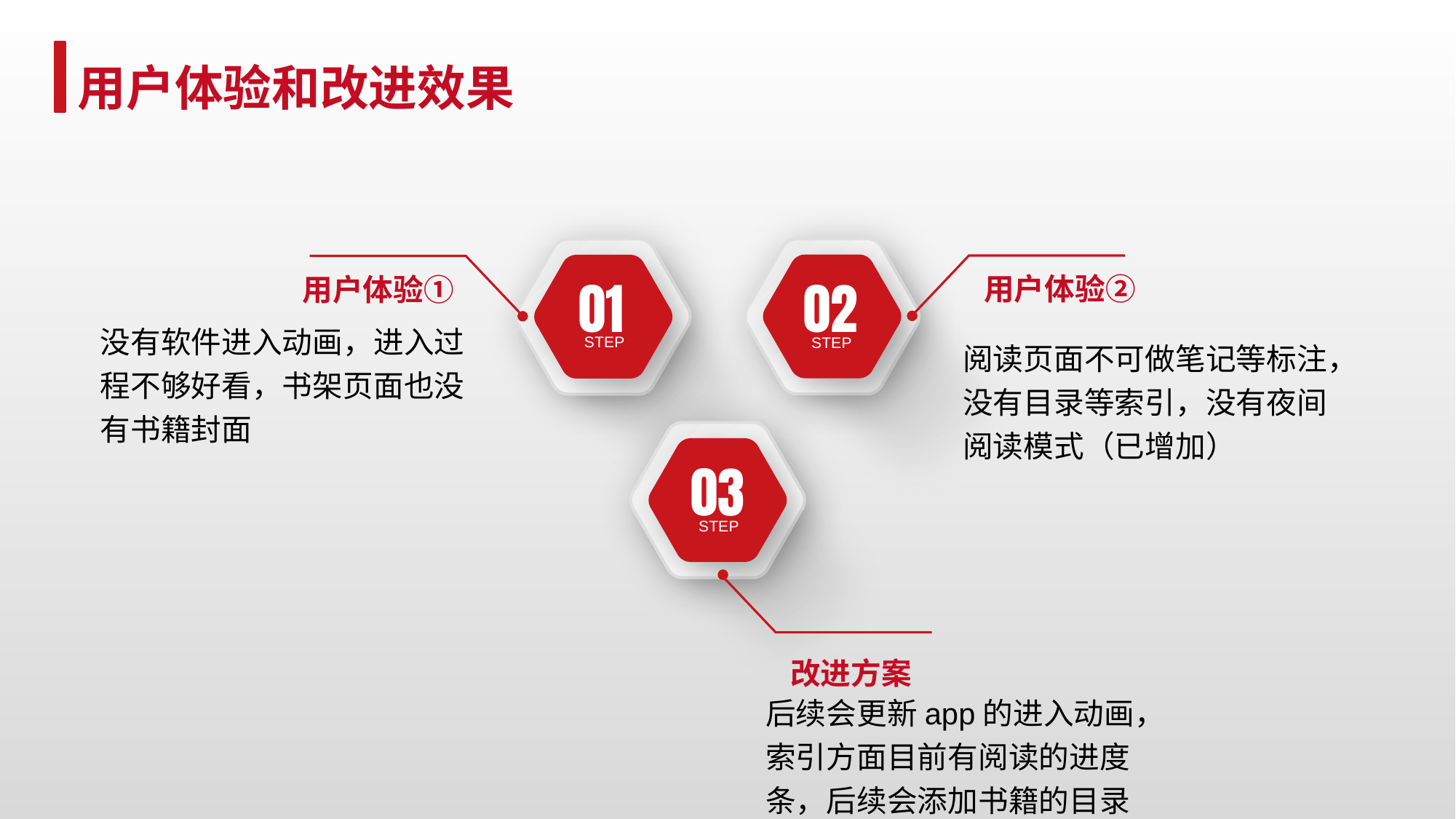

用户体验和改进效果

  用户体验②
 用户体验①
01
02
STEP

没有软件进入动画，进入过程不够好看，书架页面也没有书籍封面
STEP
阅读页面不可做笔记等标注，没有目录等索引，没有夜间阅读模式（已增加）

03
STEP

 改进方案
后续会更新app的进入动画，索引方面目前有阅读的进度条，后续会添加书籍的目录